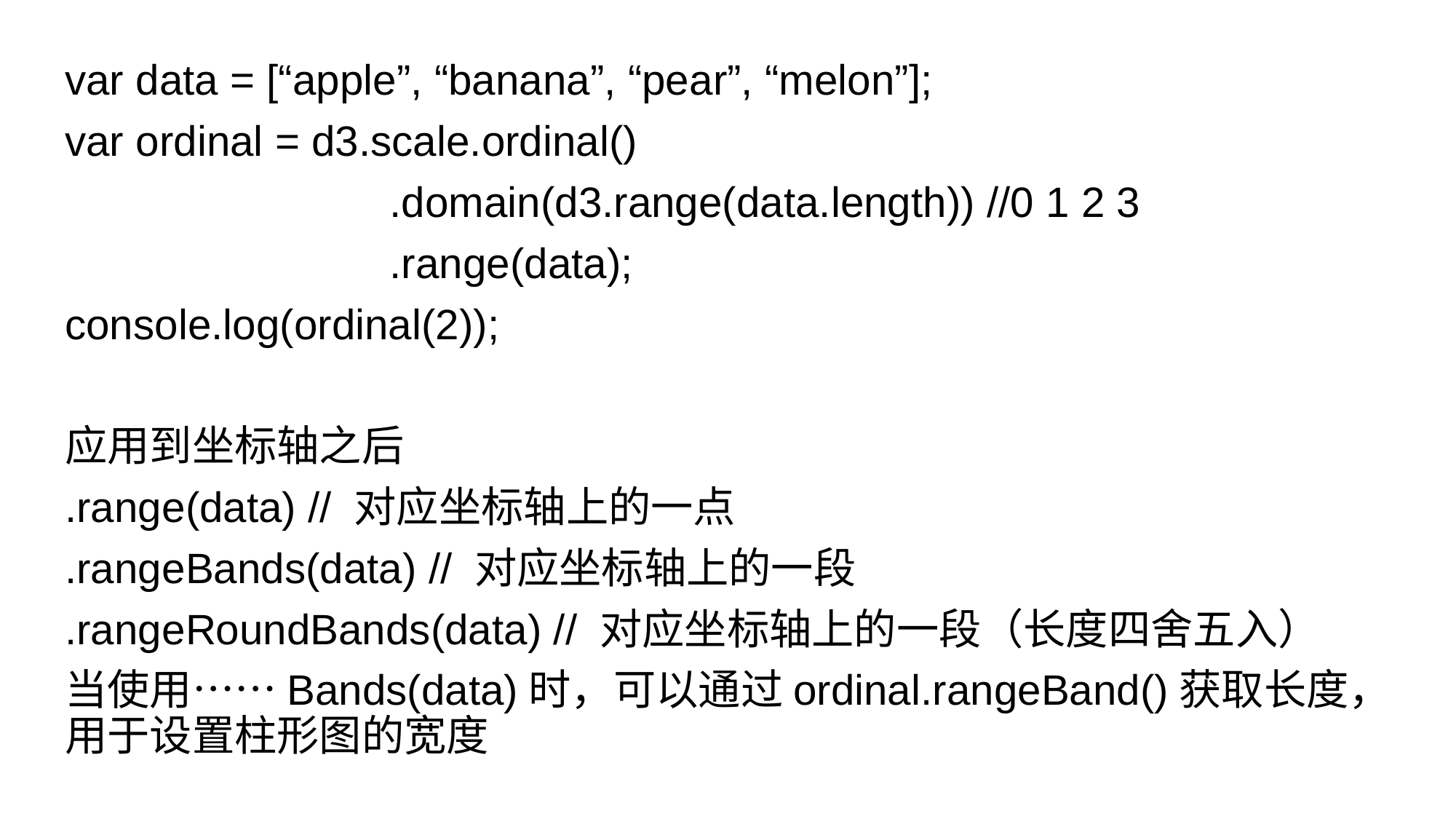

var data = [“apple”, “banana”, “pear”, “melon”];
var ordinal = d3.scale.ordinal()
		         .domain(d3.range(data.length)) //0 1 2 3
 		         .range(data);
console.log(ordinal(2));

应用到坐标轴之后
.range(data) // 对应坐标轴上的一点
.rangeBands(data) // 对应坐标轴上的一段
.rangeRoundBands(data) // 对应坐标轴上的一段（长度四舍五入）
当使用……Bands(data)时，可以通过ordinal.rangeBand()获取长度，用于设置柱形图的宽度